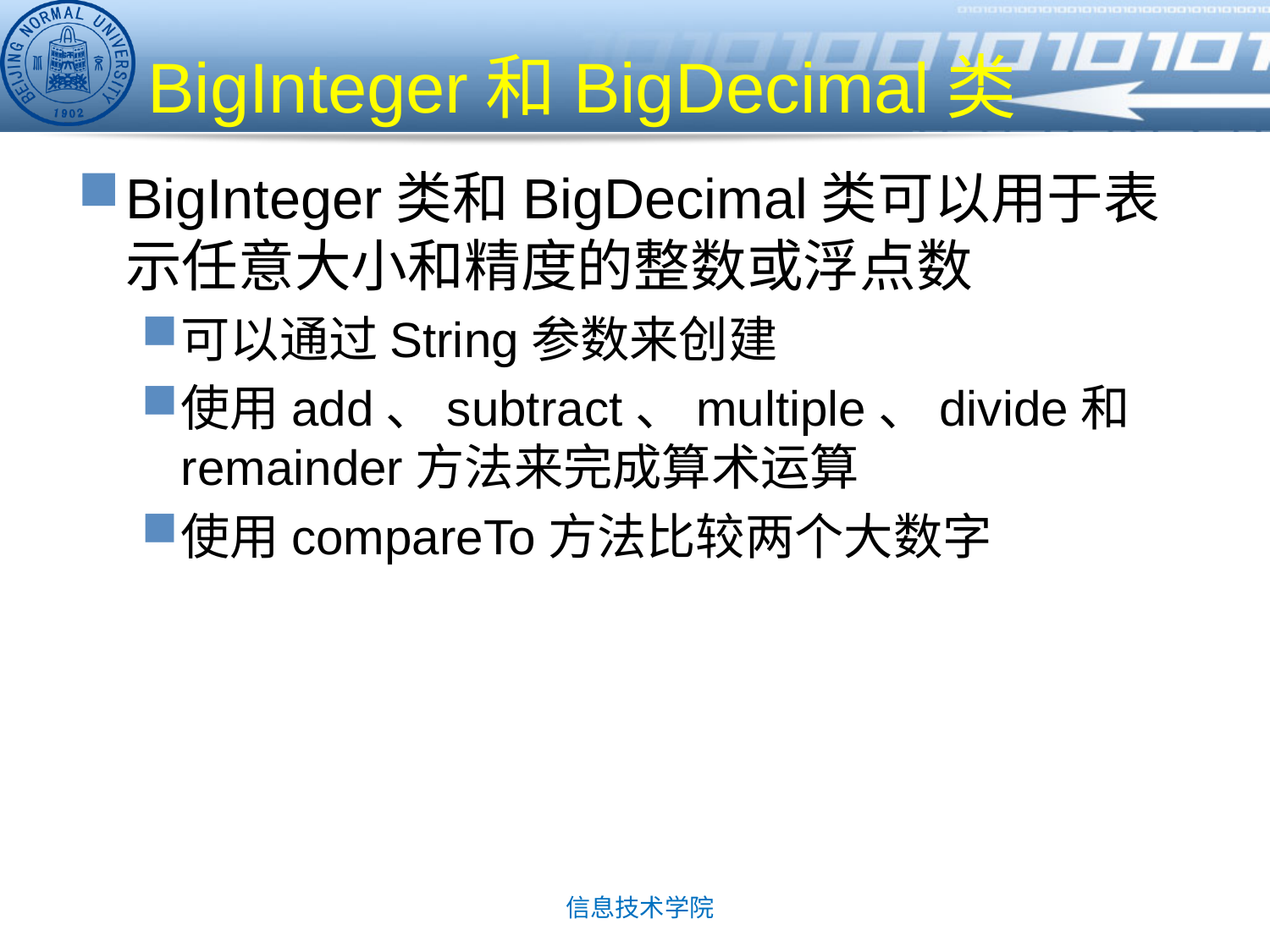

# BigInteger和BigDecimal类
BigInteger类和BigDecimal类可以用于表示任意大小和精度的整数或浮点数
可以通过String参数来创建
使用add、subtract、multiple、divide和remainder方法来完成算术运算
使用compareTo方法比较两个大数字
9